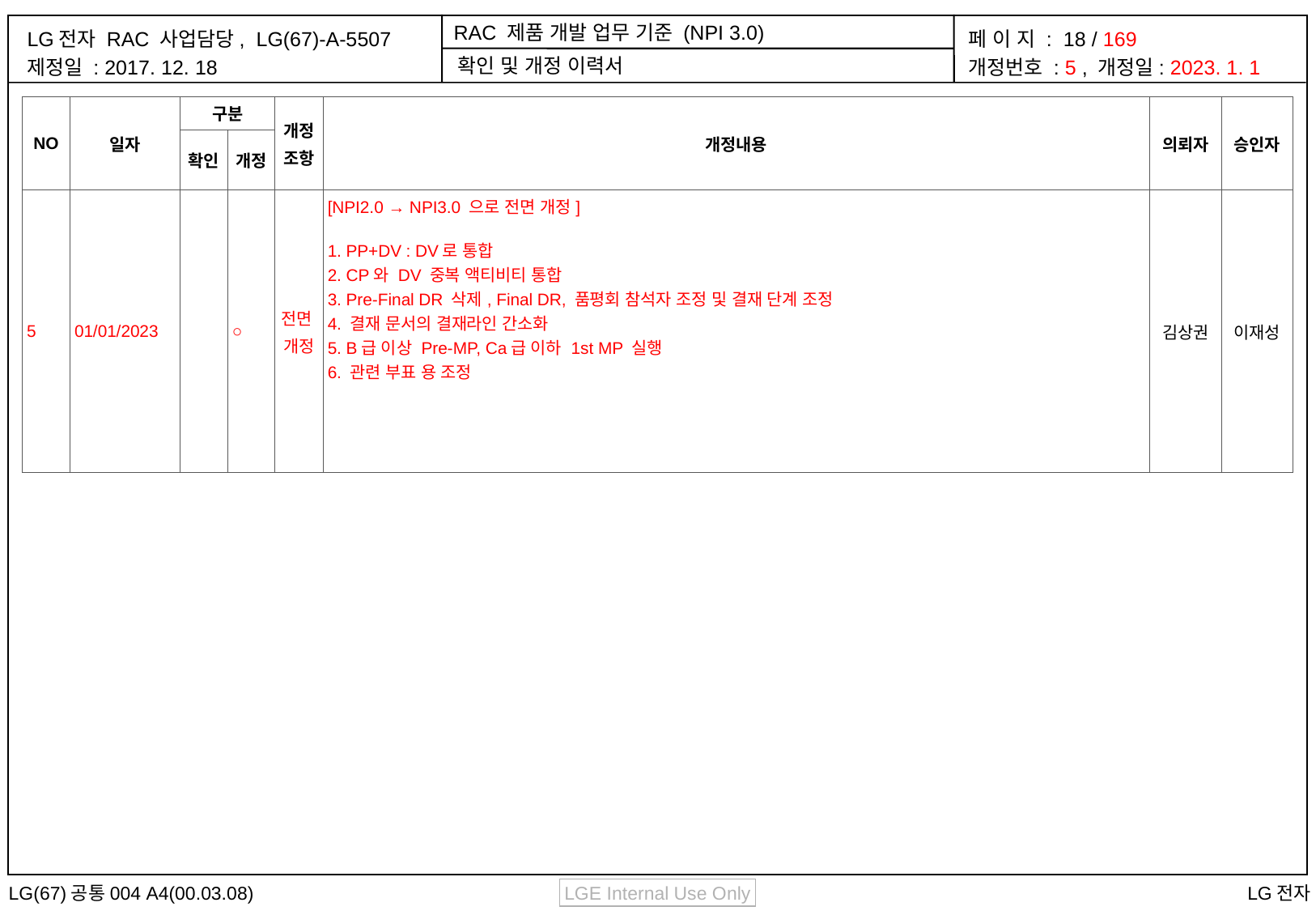

확인 및 개정 이력서
| NO | 일자 | 구분 |  | 개정 조항 | 개정내용 | 의뢰자 | 승인자 |
| --- | --- | --- | --- | --- | --- | --- | --- |
|  |  | 확인 | 개정 |  |  |  |  |
| 5 | 01/01/2023 |  | ○ | 전면 개정 | [NPI2.0 → NPI3.0 으로 전면 개정] 1. PP+DV : DV로 통합 2. CP와 DV 중복 액티비티 통합 3. Pre-Final DR 삭제, Final DR, 품평회 참석자 조정 및 결재 단계 조정 4. 결재 문서의 결재라인 간소화 5. B급 이상 Pre-MP, Ca급 이하 1st MP 실행 6. 관련 부표 용 조정 | 김상권 | 이재성 |